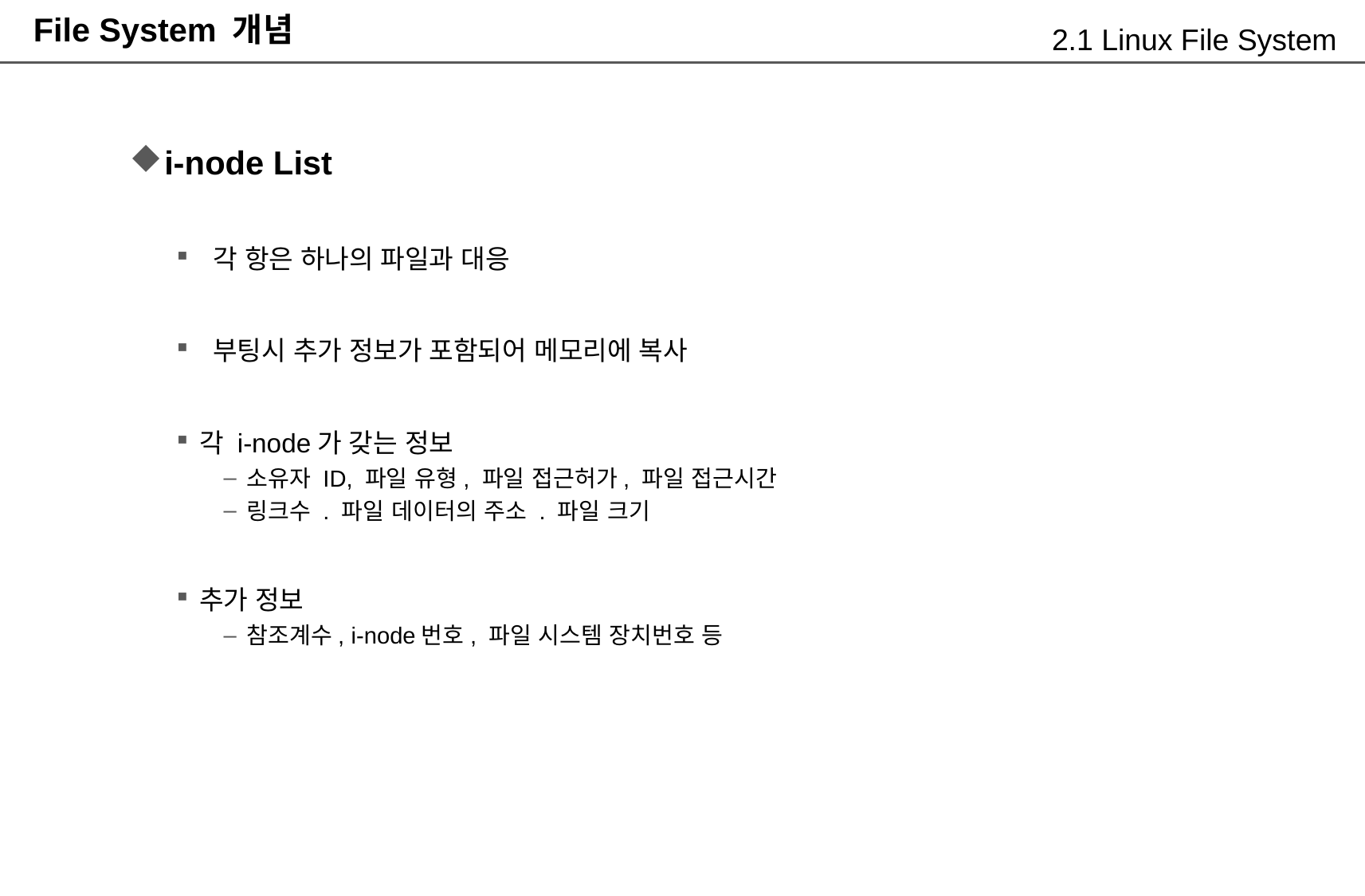

# File System 개념
2.1 Linux File System
i-node List

 각 항은 하나의 파일과 대응

 부팅시 추가 정보가 포함되어 메모리에 복사

각 i-node가 갖는 정보
소유자 ID, 파일 유형, 파일 접근허가, 파일 접근시간
링크수 . 파일 데이터의 주소 . 파일 크기

추가 정보
참조계수, i-node번호, 파일 시스템 장치번호 등